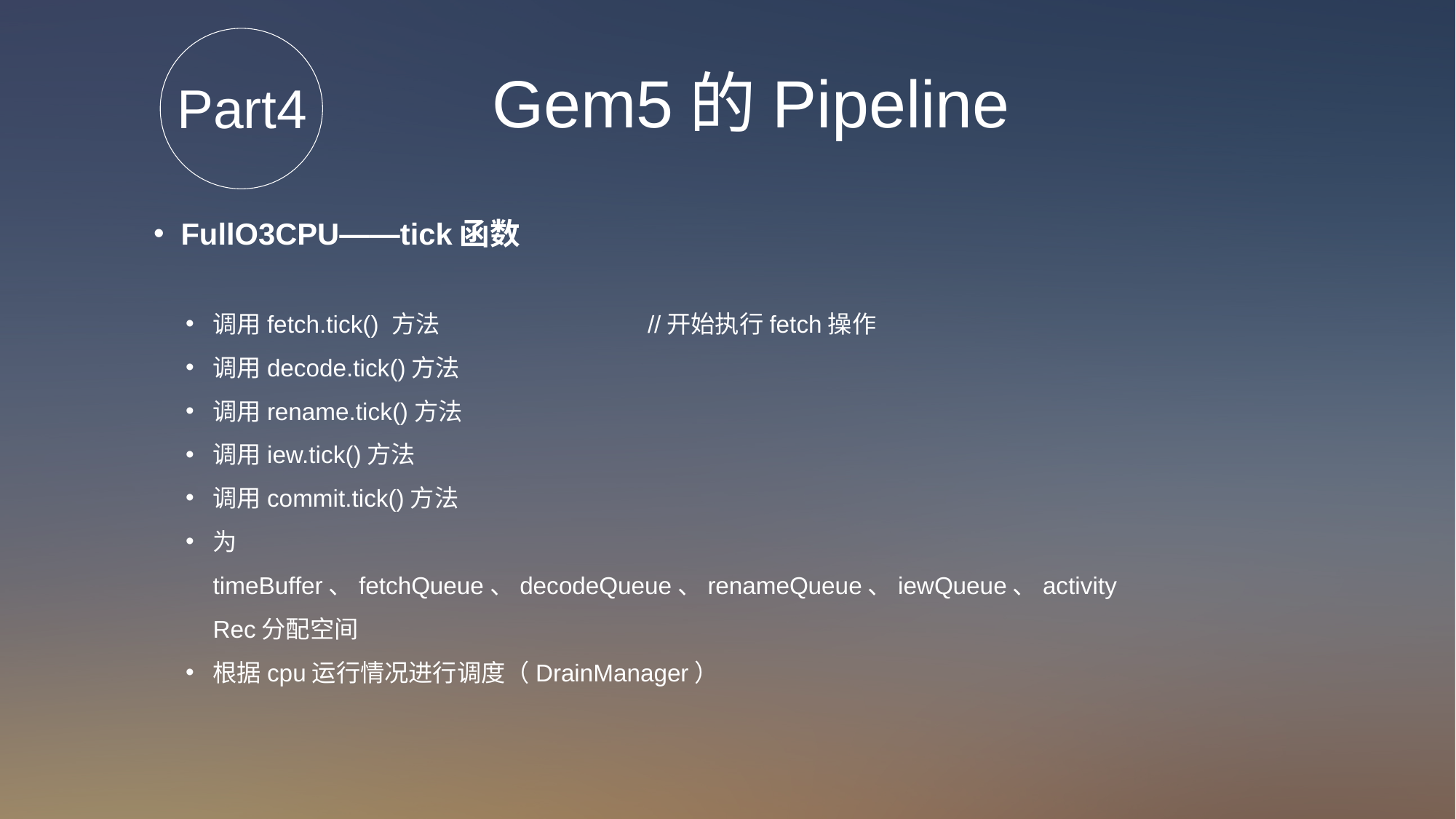

Gem5的Pipeline
Part4
FullO3CPU——tick函数
调用fetch.tick() 方法                                     //开始执行fetch操作
调用decode.tick()方法
调用rename.tick()方法
调用iew.tick()方法
调用commit.tick()方法
为timeBuffer、fetchQueue、decodeQueue、renameQueue、iewQueue、activityRec分配空间
根据cpu运行情况进行调度（DrainManager）